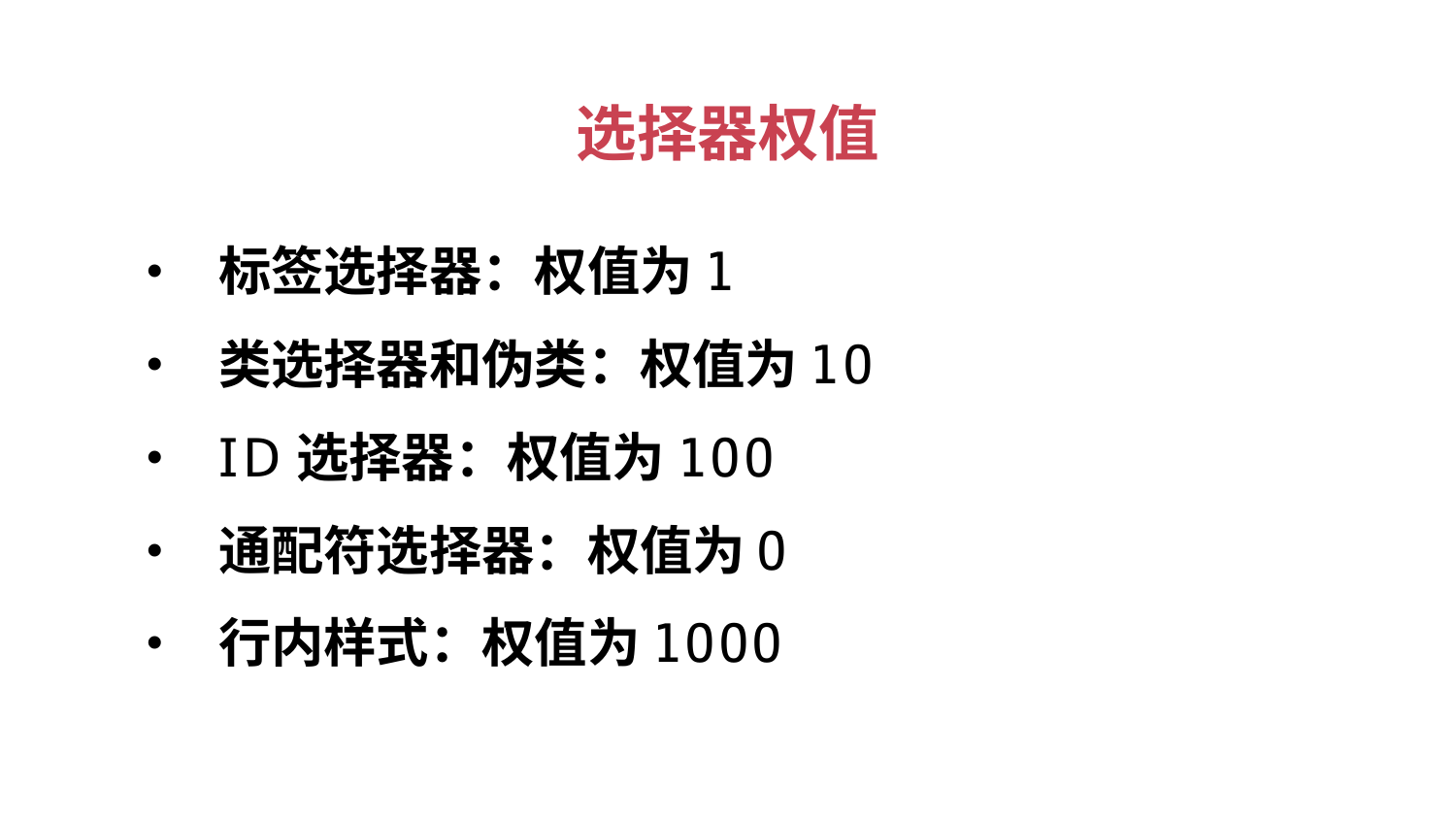

选择器权值
标签选择器：权值为1

类选择器和伪类：权值为10

ID选择器：权值为100

通配符选择器：权值为0

行内样式：权值为1000
•

•

•

•

•